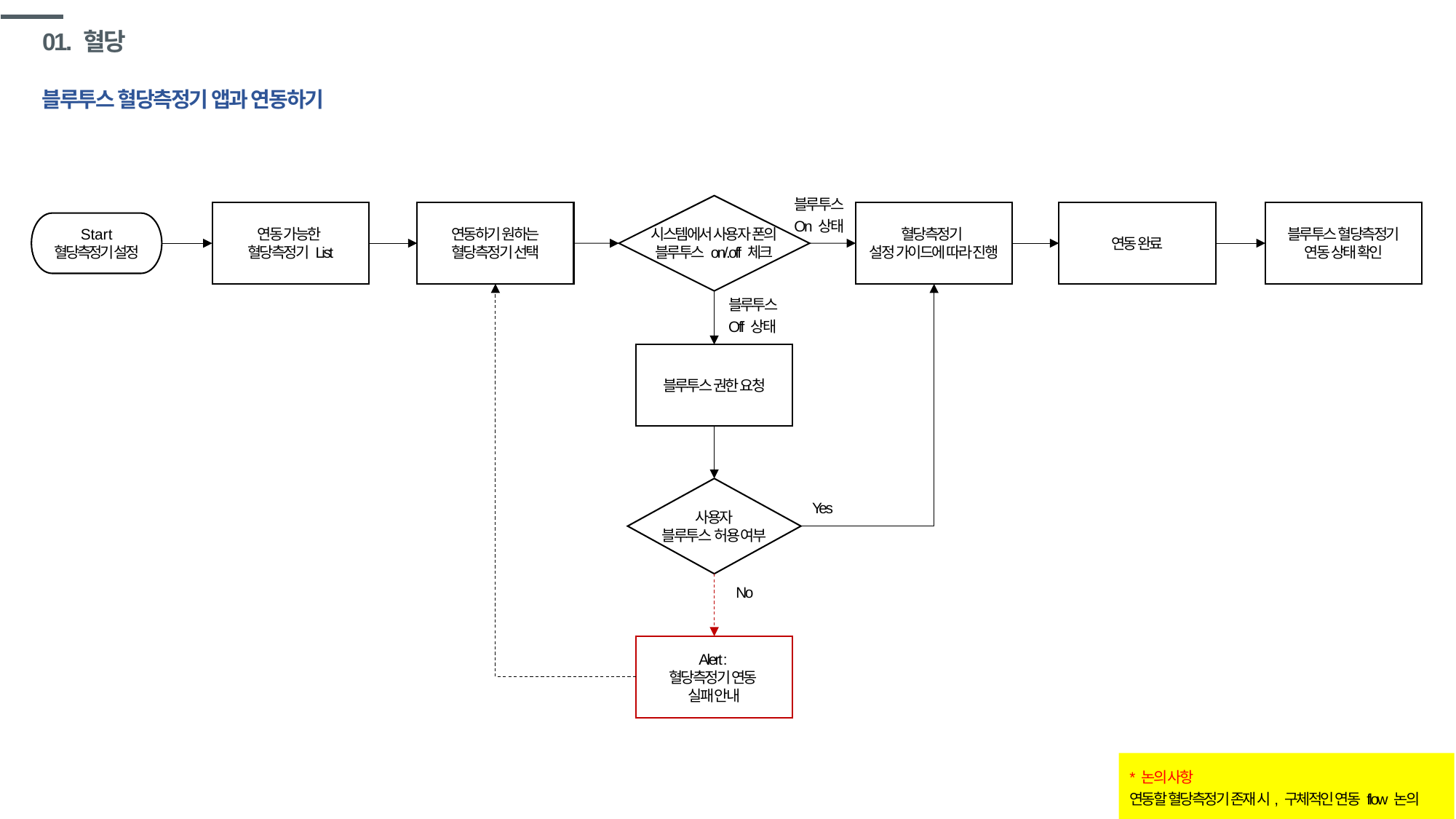

# 01. 혈당
블루투스 혈당측정기 앱과 연동하기
블루투스
On 상태
시스템에서 사용자 폰의
블루투스 on/.off 체크
혈당측정기
설정 가이드에 따라 진행
연동 완료
블루투스 혈당측정기
연동 상태 확인
연동하기 원하는
혈당측정기 선택
연동 가능한
혈당측정기 List
Start
혈당측정기 설정
블루투스
Off 상태
블루투스 권한 요청
사용자
블루투스 허용 여부
Yes
No
Alert :
혈당측정기 연동
실패 안내
* 논의 사항
연동할 혈당측정기 존재 시, 구체적인 연동 flow 논의